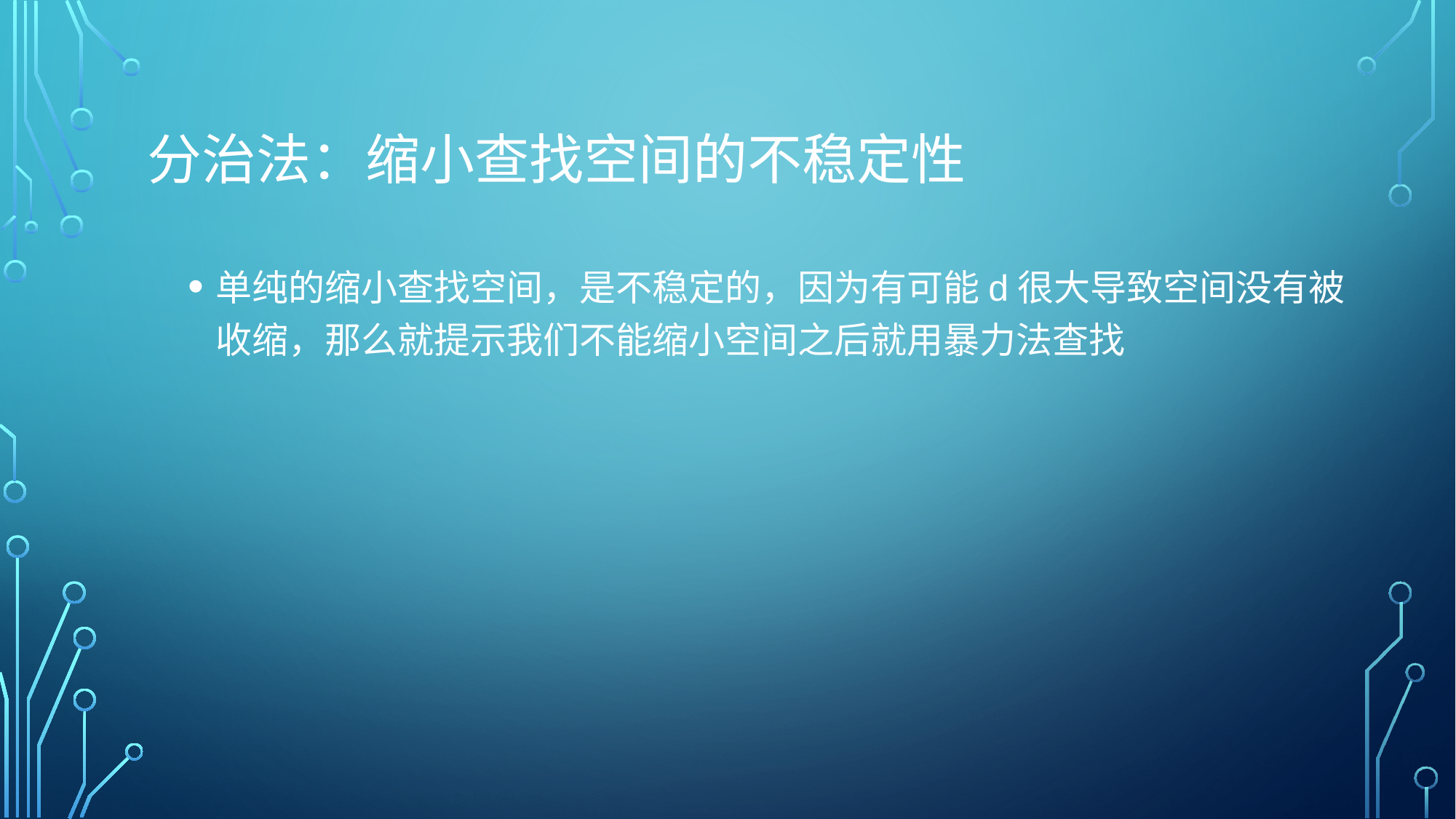

# 分治法：缩小查找空间的不稳定性
单纯的缩小查找空间，是不稳定的，因为有可能d很大导致空间没有被收缩，那么就提示我们不能缩小空间之后就用暴力法查找